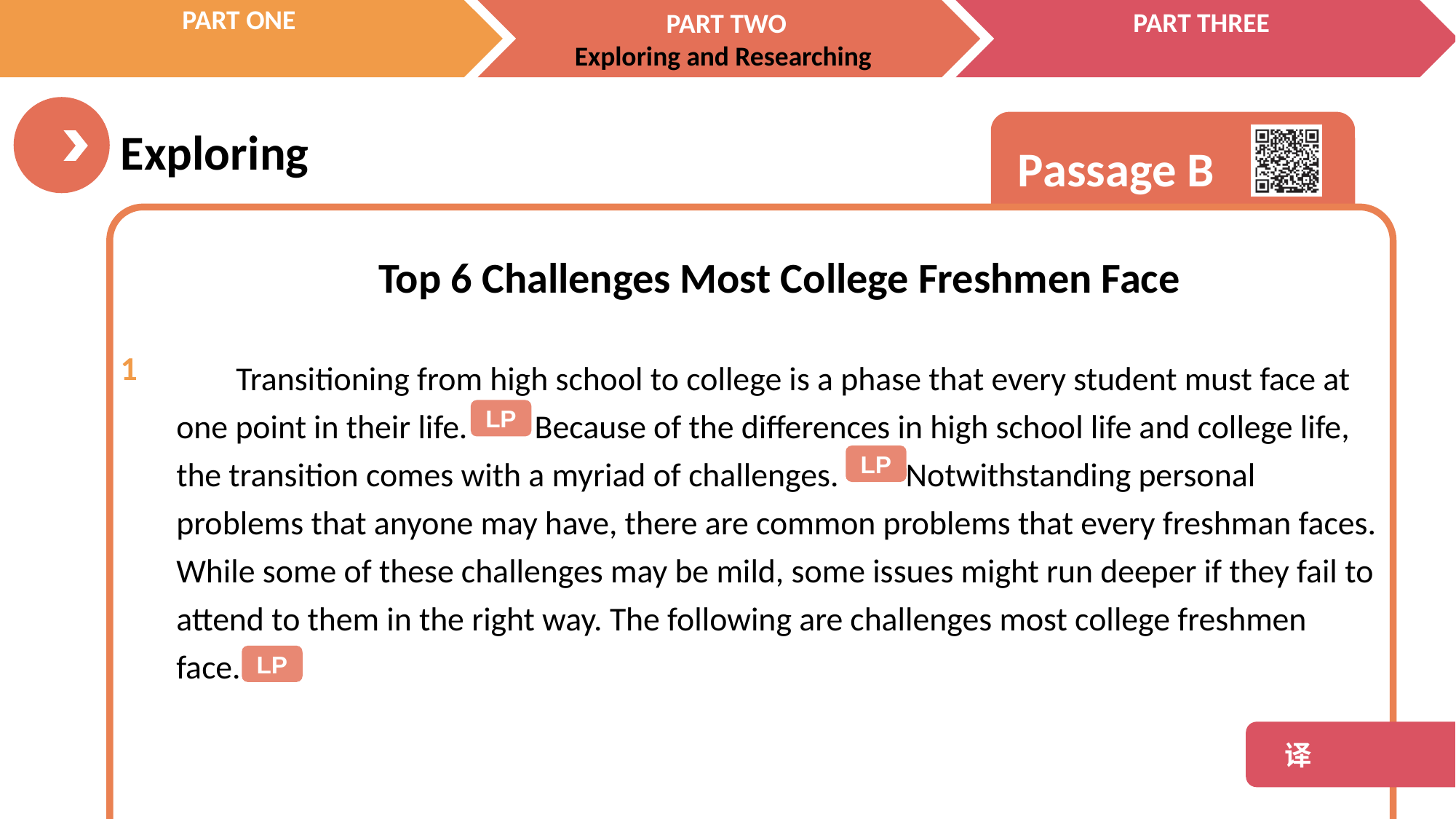

Top 6 Challenges Most College Freshmen Face

        Transitioning from high school to college is a phase that every student must face at one point in their life.         Because of the differences in high school life and college life, the transition comes with a myriad of challenges.         Notwithstanding personal problems that anyone may have, there are common problems that every freshman faces. While some of these challenges may be mild, some issues might run deeper if they fail to attend to them in the right way. The following are challenges most college freshmen
face.

1

LP
LP
LP
   译